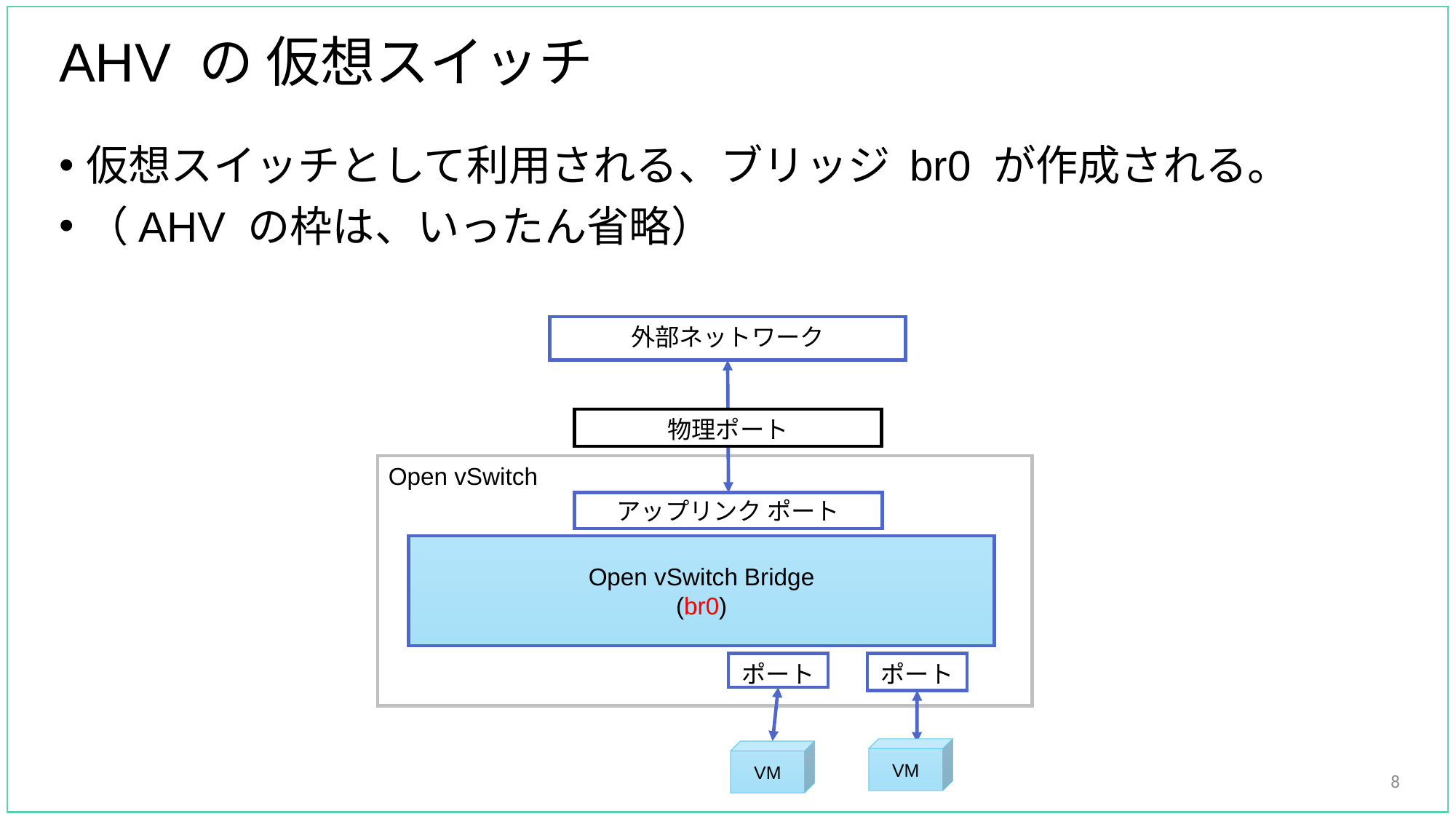

# AHV の 仮想スイッチ
仮想スイッチとして利用される、ブリッジ br0 が作成される。
（AHV の枠は、いったん省略）
外部ネットワーク
物理ポート
Open vSwitch
アップリンク ポート
Open vSwitch Bridge
(br0)
ポート
ポート
VM
VM
8